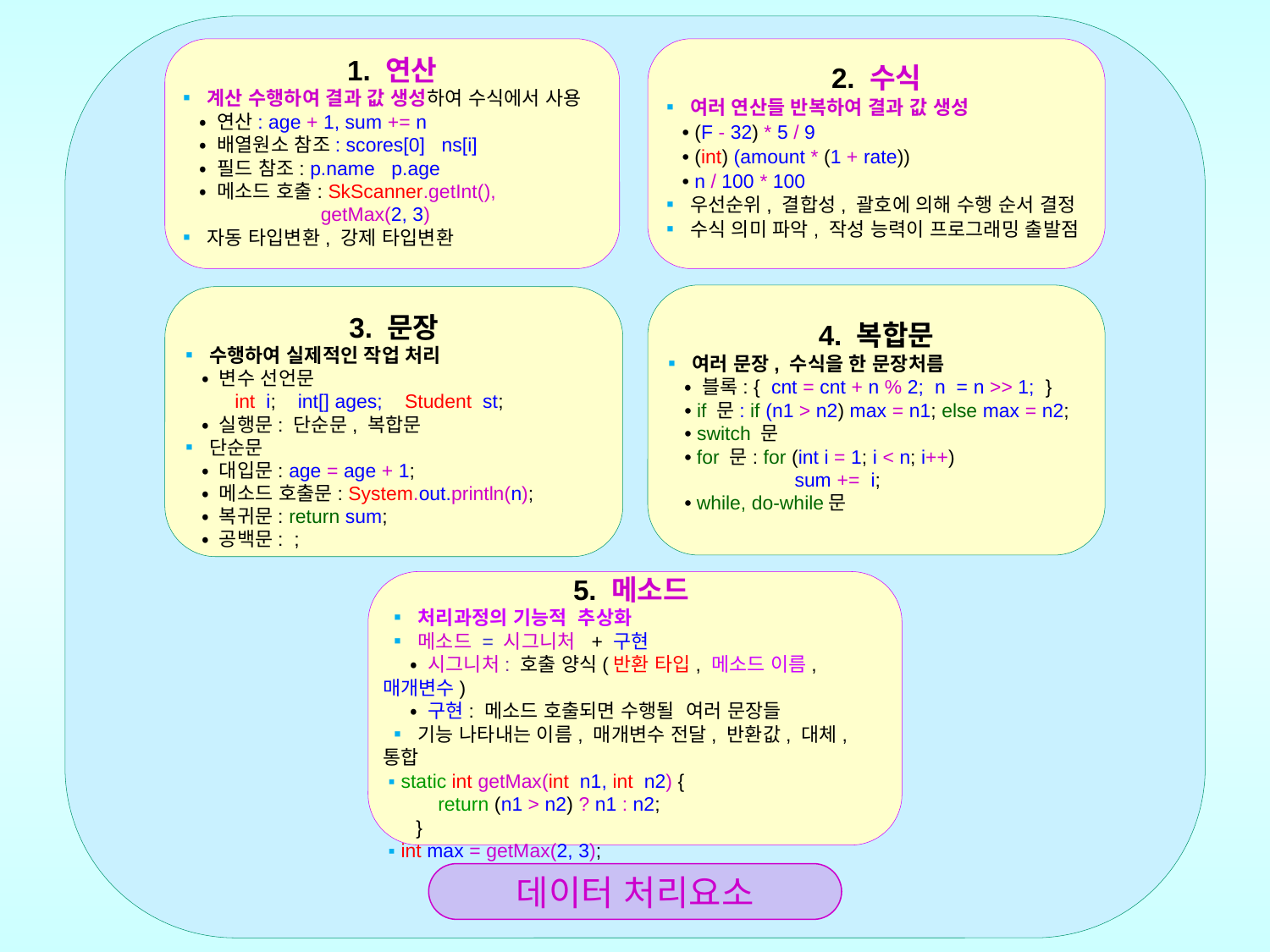

1. 연산
▪ 계산 수행하여 결과 값 생성하여 수식에서 사용
    • 연산: age + 1, sum += n
    • 배열원소 참조: scores[0]   ns[i]
    • 필드 참조: p.name   p.age
    • 메소드 호출: SkScanner.getInt(),
                          getMax(2, 3)
▪ 자동 타입변환, 강제 타입변환

2. 수식
▪ 여러 연산들 반복하여 결과 값 생성
    • (F - 32) * 5 / 9
    • (int) (amount * (1 + rate))
    • n / 100 * 100
▪ 우선순위, 결합성, 괄호에 의해 수행 순서 결정
▪ 수식 의미 파악, 작성 능력이 프로그래밍 출발점

4. 복합문
▪ 여러 문장, 수식을 한 문장처름
    • 블록: {  cnt = cnt + n % 2;  n  = n >> 1;  }
    • if 문: if (n1 > n2) max = n1; else max = n2;
    • switch 문
    • for 문: for (int i = 1; i < n; i++)
                        sum +=  i;
    • while, do-while문

3. 문장
▪ 수행하여 실제적인 작업 처리
    • 변수 선언문
          int  i;    int[] ages;    Student  st;
    • 실행문: 단순문, 복합문
▪ 단순문
    • 대입문: age = age + 1;
    • 메소드 호출문: System.out.println(n);
    • 복귀문: return sum;
    • 공백문:  ;
5. 메소드
 ▪ 처리과정의 기능적  추상화
 ▪ 메소드 = 시그니처  + 구현
     • 시그니처: 호출 양식(반환 타입, 메소드 이름, 매개변수)
     • 구현: 메소드 호출되면 수행될  여러 문장들
 ▪ 기능 나타내는 이름, 매개변수 전달, 반환값, 대체, 통합
 ▪ static int getMax(int  n1, int  n2) {
          return (n1 > n2) ? n1 : n2;
      }
 ▪ int max = getMax(2, 3);
데이터 처리요소